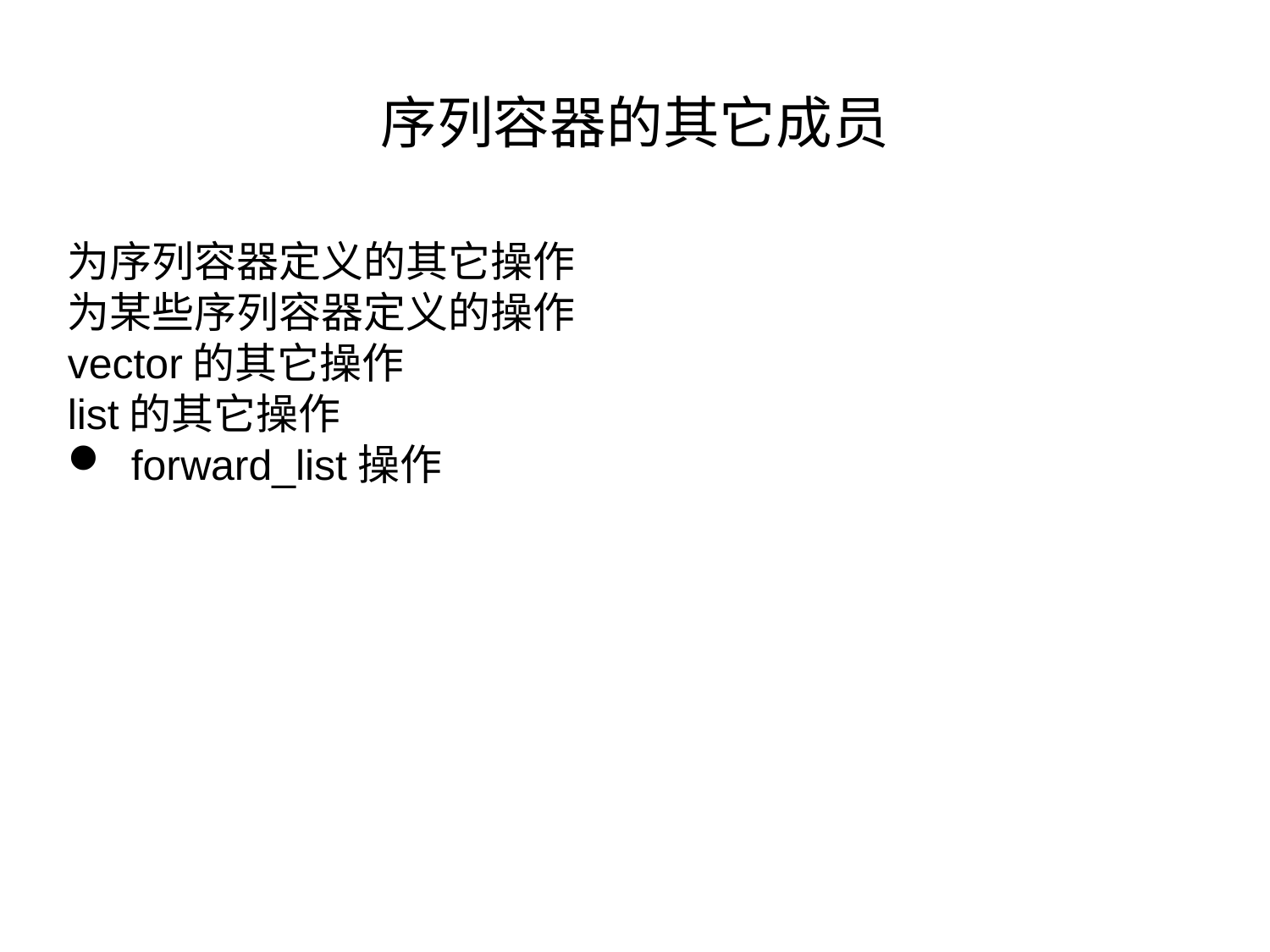

序列容器的其它成员
为序列容器定义的其它操作
为某些序列容器定义的操作
vector的其它操作
list的其它操作
forward_list操作